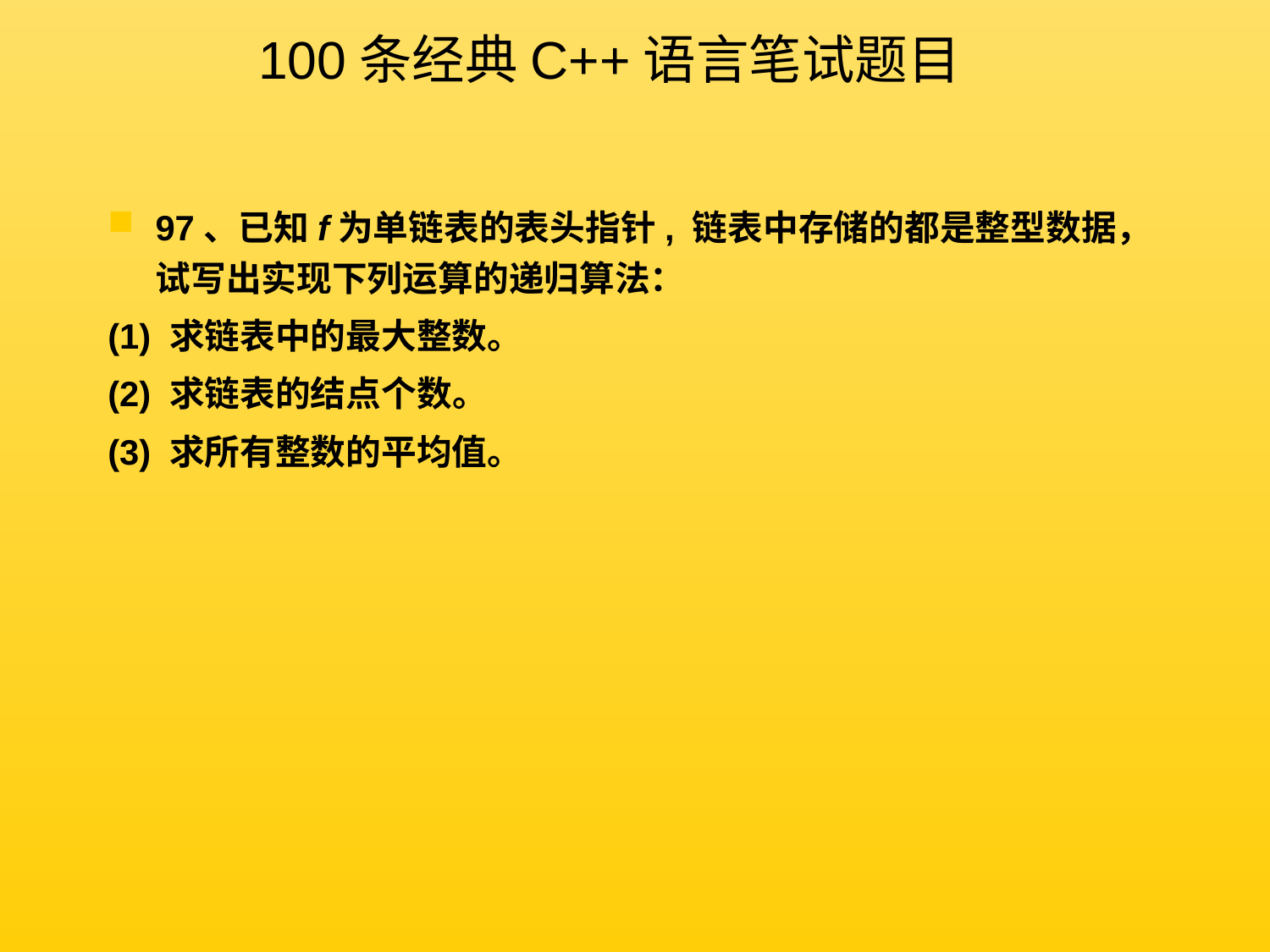

100条经典C++语言笔试题目
97、已知f为单链表的表头指针, 链表中存储的都是整型数据，试写出实现下列运算的递归算法：
(1) 求链表中的最大整数。
(2) 求链表的结点个数。
(3) 求所有整数的平均值。